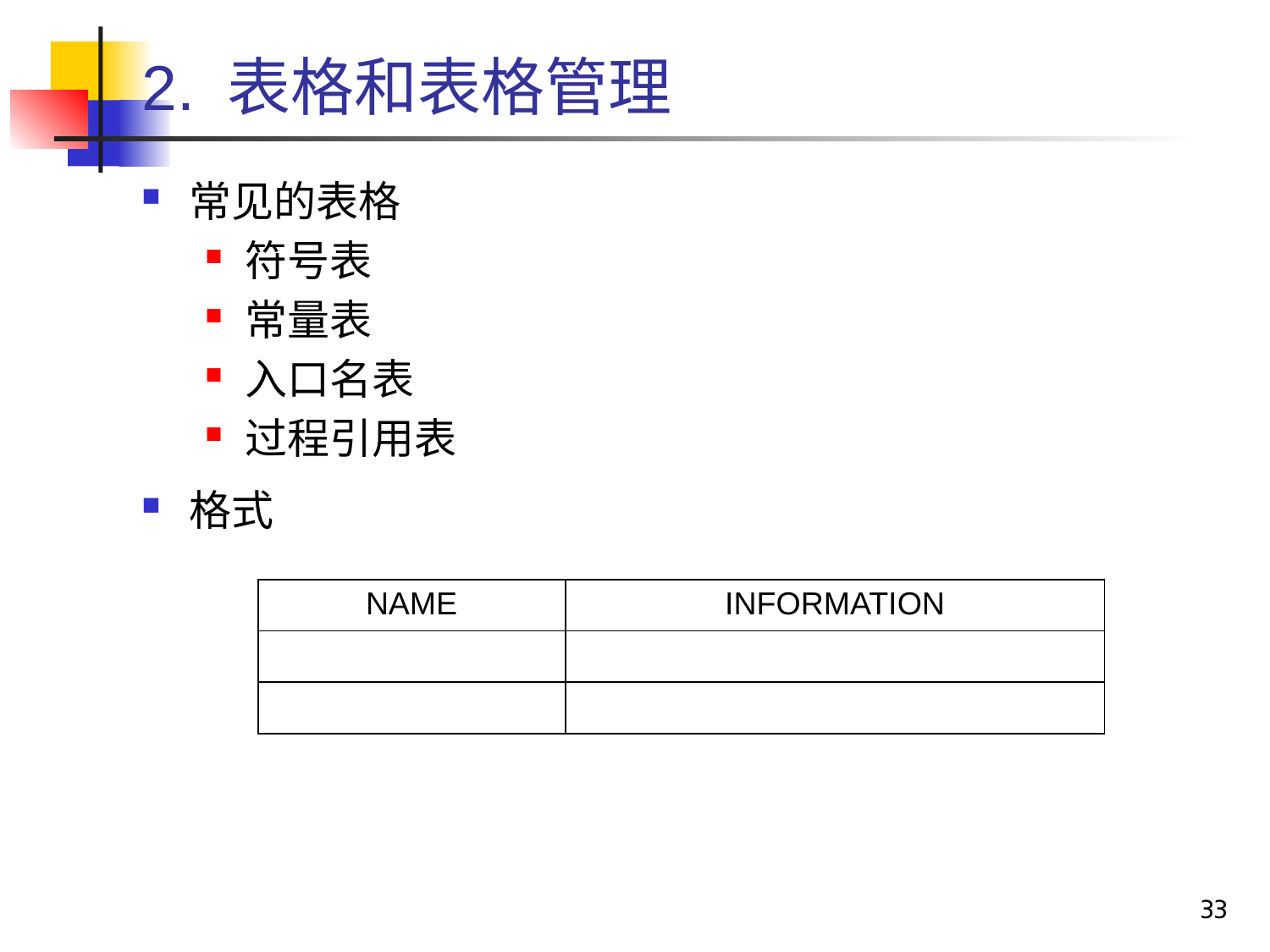

# 2. 表格和表格管理
常见的表格
符号表
常量表
入口名表
过程引用表
格式
| NAME | INFORMATION |
| --- | --- |
|  |  |
|  |  |
33